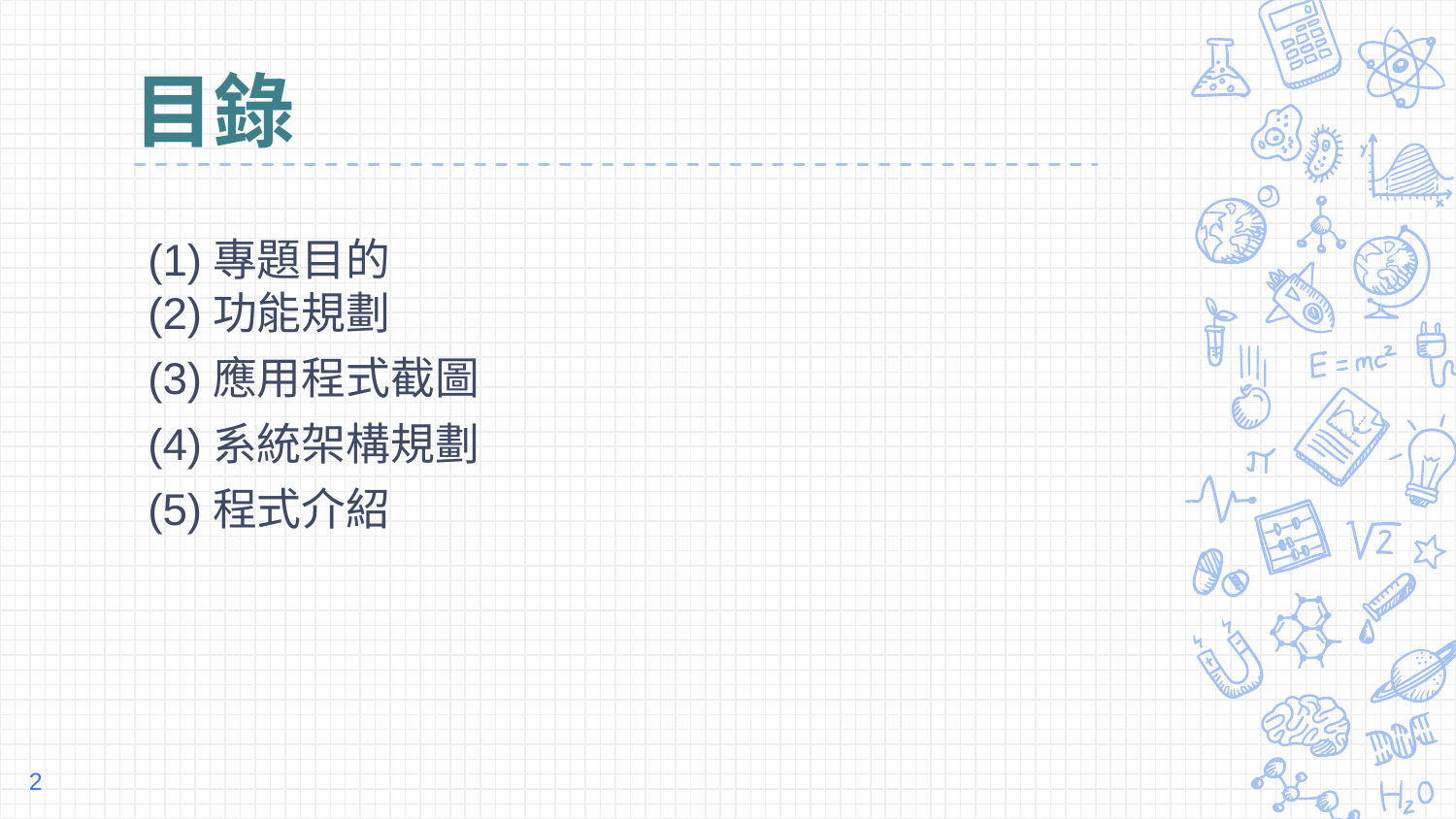

# 目錄
(1)專題目的
(2)功能規劃
(3)應用程式截圖
(4)系統架構規劃
(5)程式介紹

2